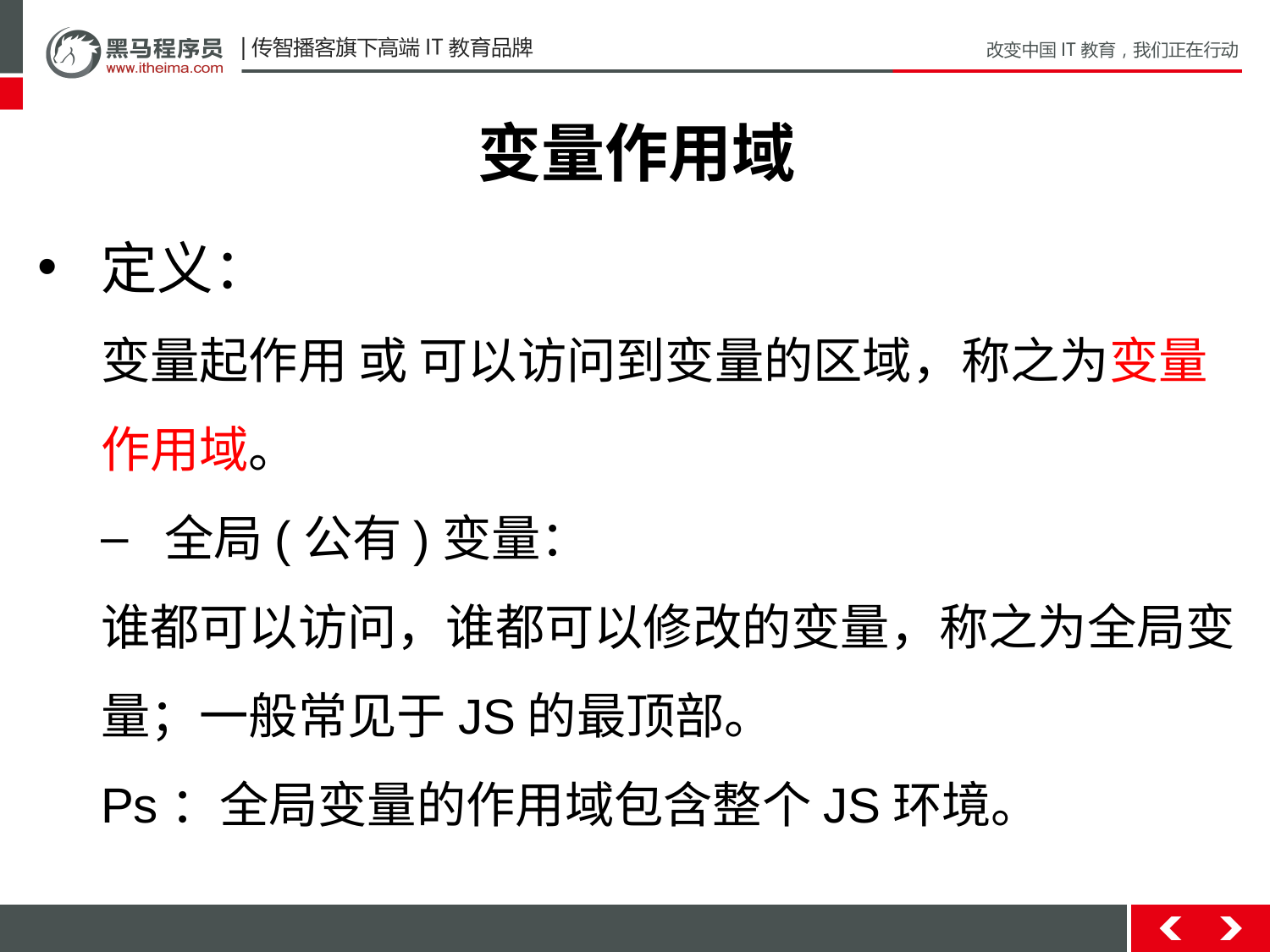

# 变量作用域
定义：
变量起作用 或 可以访问到变量的区域，称之为变量作用域。
全局(公有)变量：
谁都可以访问，谁都可以修改的变量，称之为全局变量；一般常见于JS的最顶部。
Ps：全局变量的作用域包含整个JS环境。